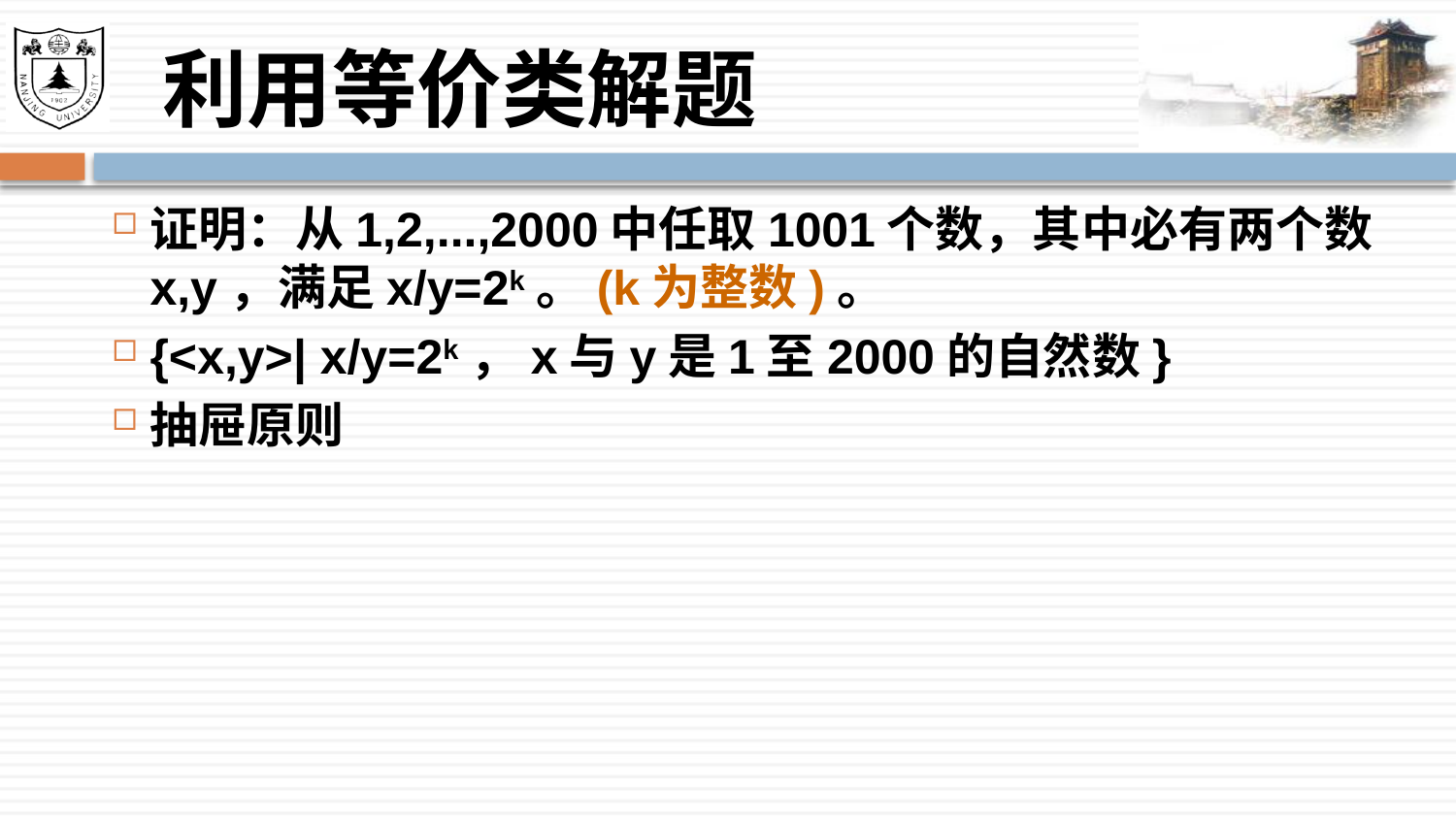

# 利用等价类解题
证明：从1,2,...,2000中任取1001个数，其中必有两个数x,y，满足x/y=2k。(k为整数)。
{<x,y>| x/y=2k，x与y是1至2000的自然数}
抽屉原则